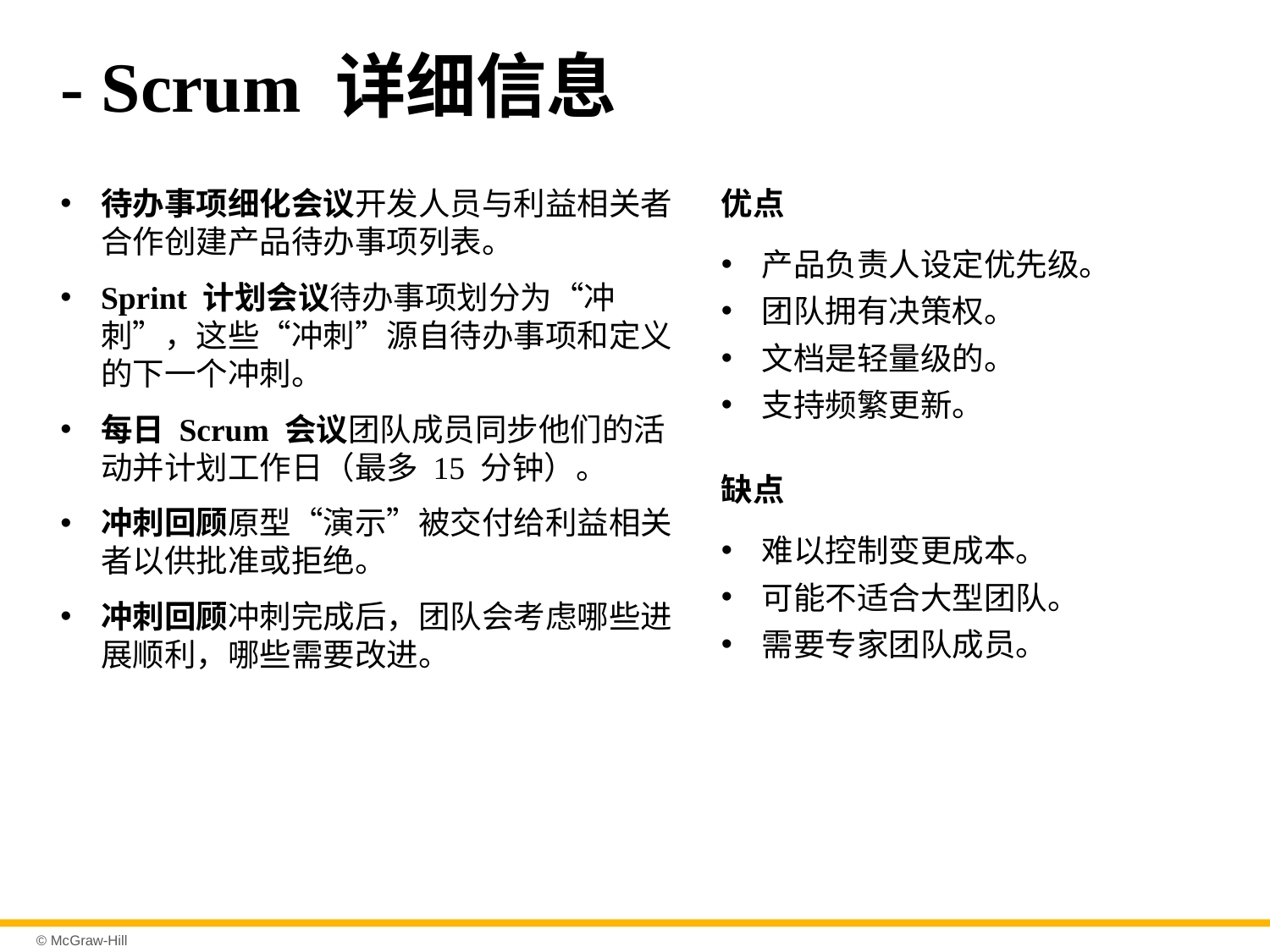

# - Scrum 详细信息
优点
产品负责人设定优先级。
团队拥有决策权。
文档是轻量级的。
支持频繁更新。
待办事项细化会议开发人员与利益相关者合作创建产品待办事项列表。
Sprint 计划会议待办事项划分为“冲刺”，这些“冲刺”源自待办事项和定义的下一个冲刺。
每日 Scrum 会议团队成员同步他们的活动并计划工作日（最多 15 分钟）。
冲刺回顾原型“演示”被交付给利益相关者以供批准或拒绝。
冲刺回顾冲刺完成后，团队会考虑哪些进展顺利，哪些需要改进。
缺点
难以控制变更成本。
可能不适合大型团队。
需要专家团队成员。
8